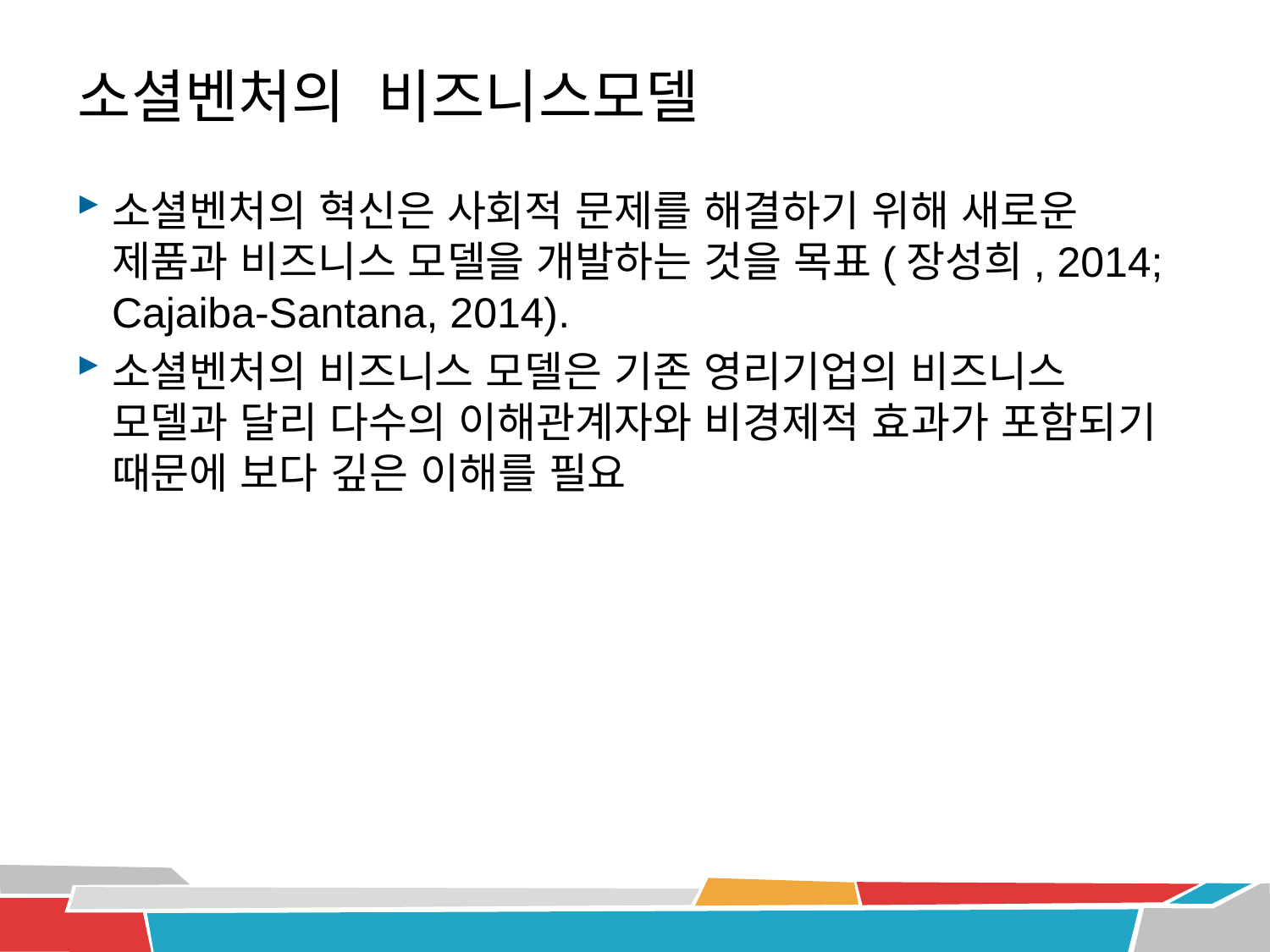

# 소셜벤처의  비즈니스모델
소셜벤처의 혁신은 사회적 문제를 해결하기 위해 새로운 제품과 비즈니스 모델을 개발하는 것을 목표(장성희, 2014; Cajaiba-Santana, 2014).
소셜벤처의 비즈니스 모델은 기존 영리기업의 비즈니스 모델과 달리 다수의 이해관계자와 비경제적 효과가 포함되기 때문에 보다 깊은 이해를 필요